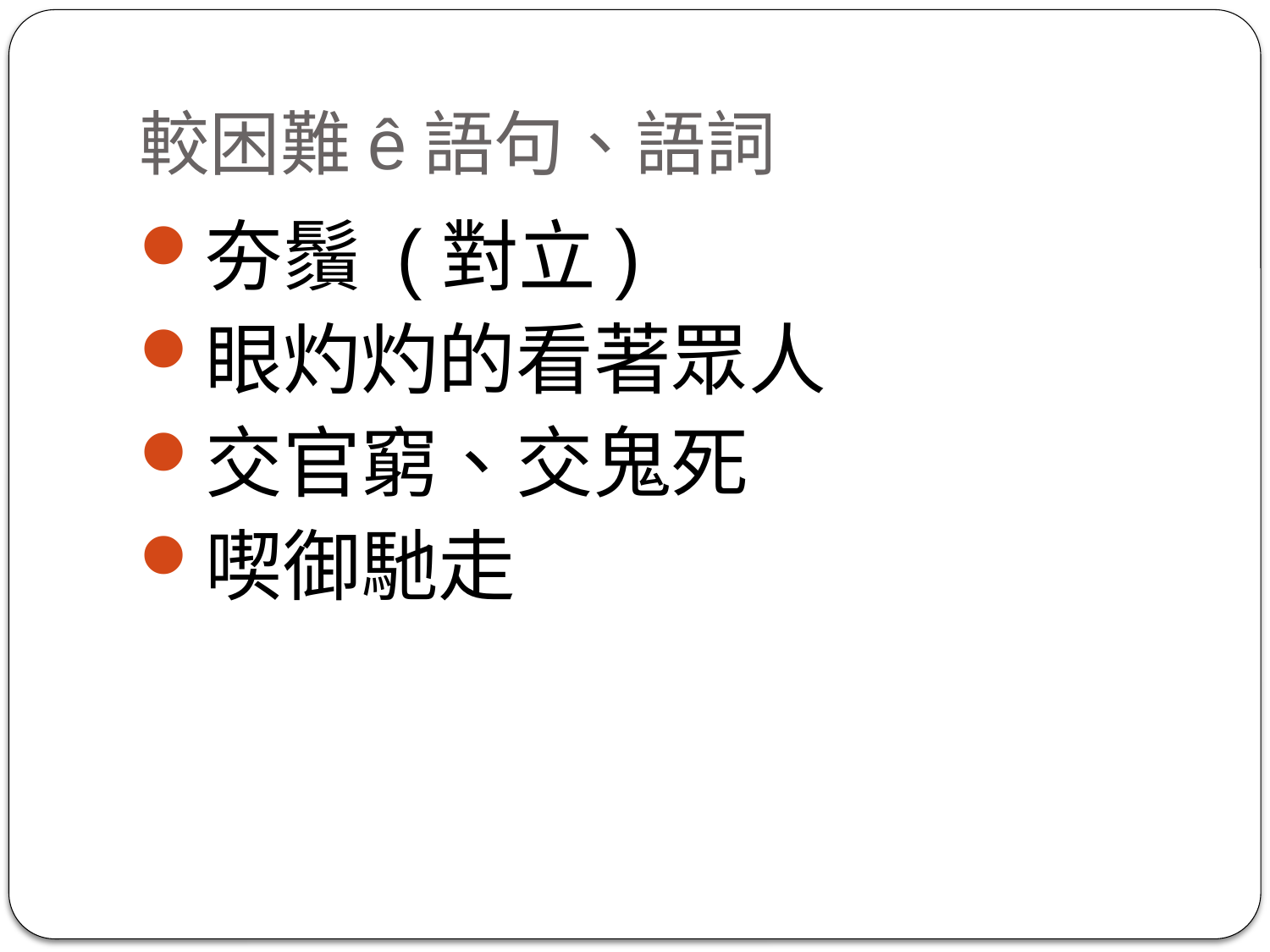

# 較困難ê語句、語詞
夯鬚 (對立)
眼灼灼的看著眾人
交官窮、交鬼死
喫御馳走